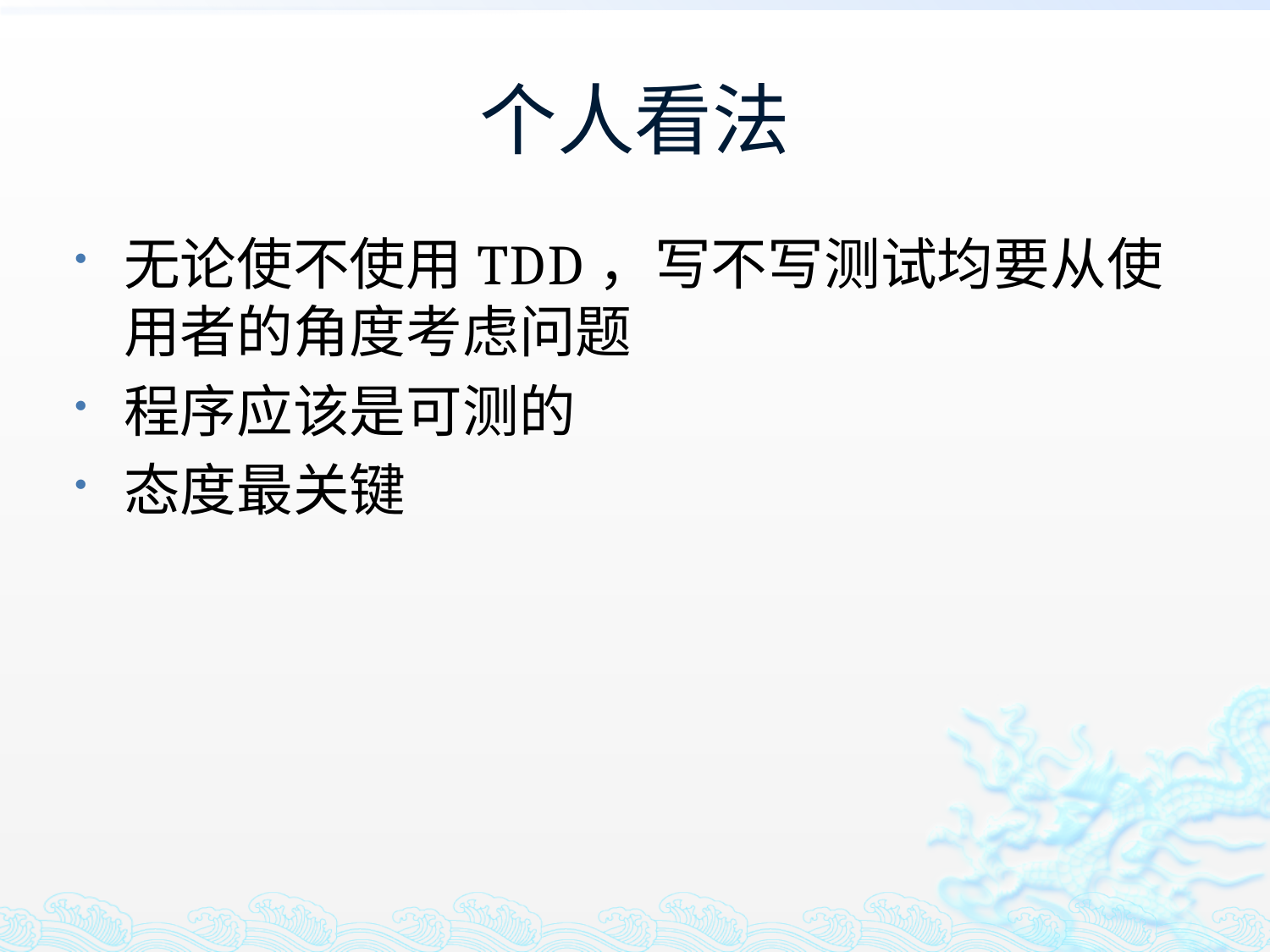

# 个人看法
无论使不使用TDD，写不写测试均要从使用者的角度考虑问题
程序应该是可测的
态度最关键